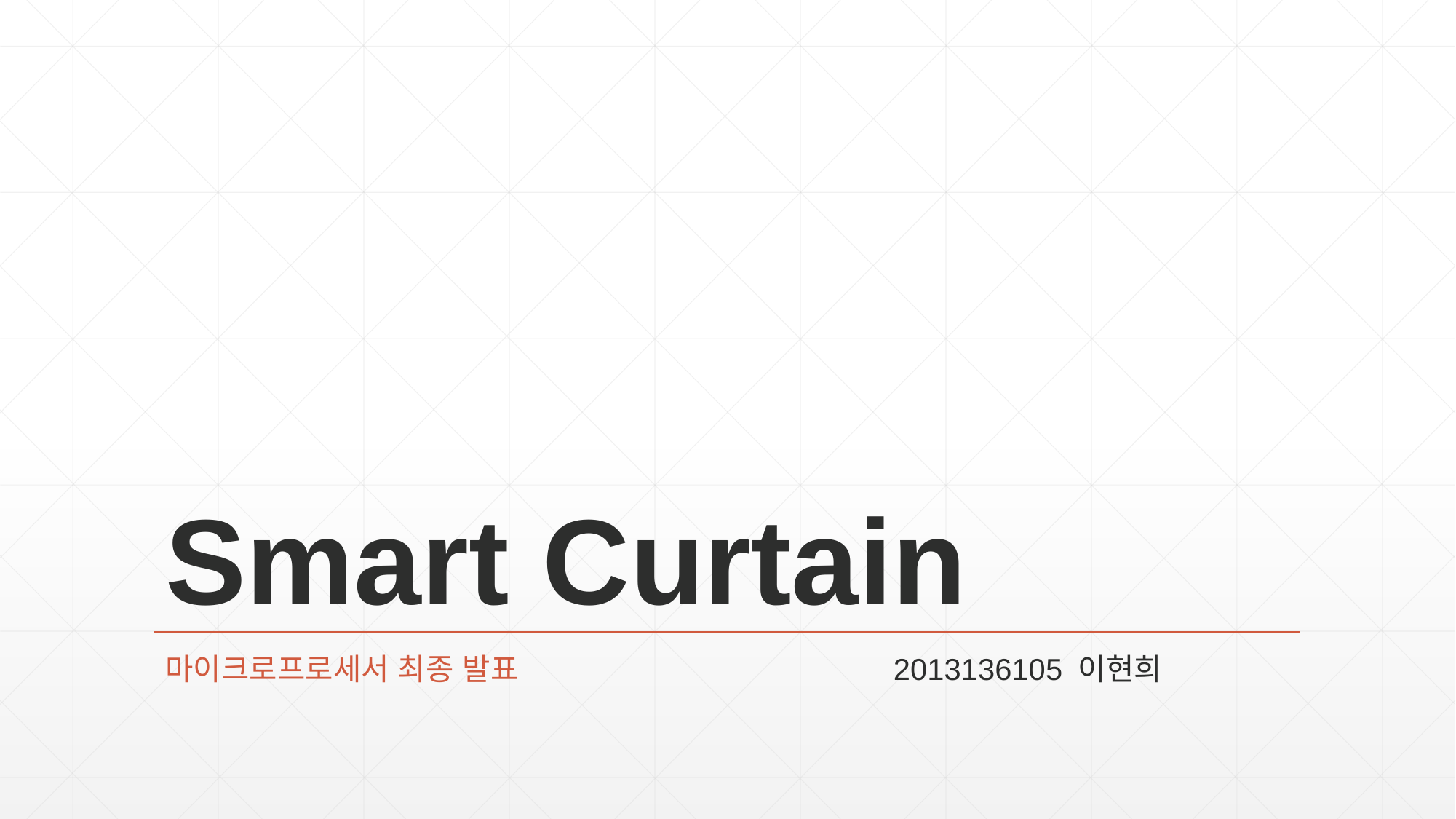

# Smart Curtain
마이크로프로세서 최종 발표
2013136105 이현희